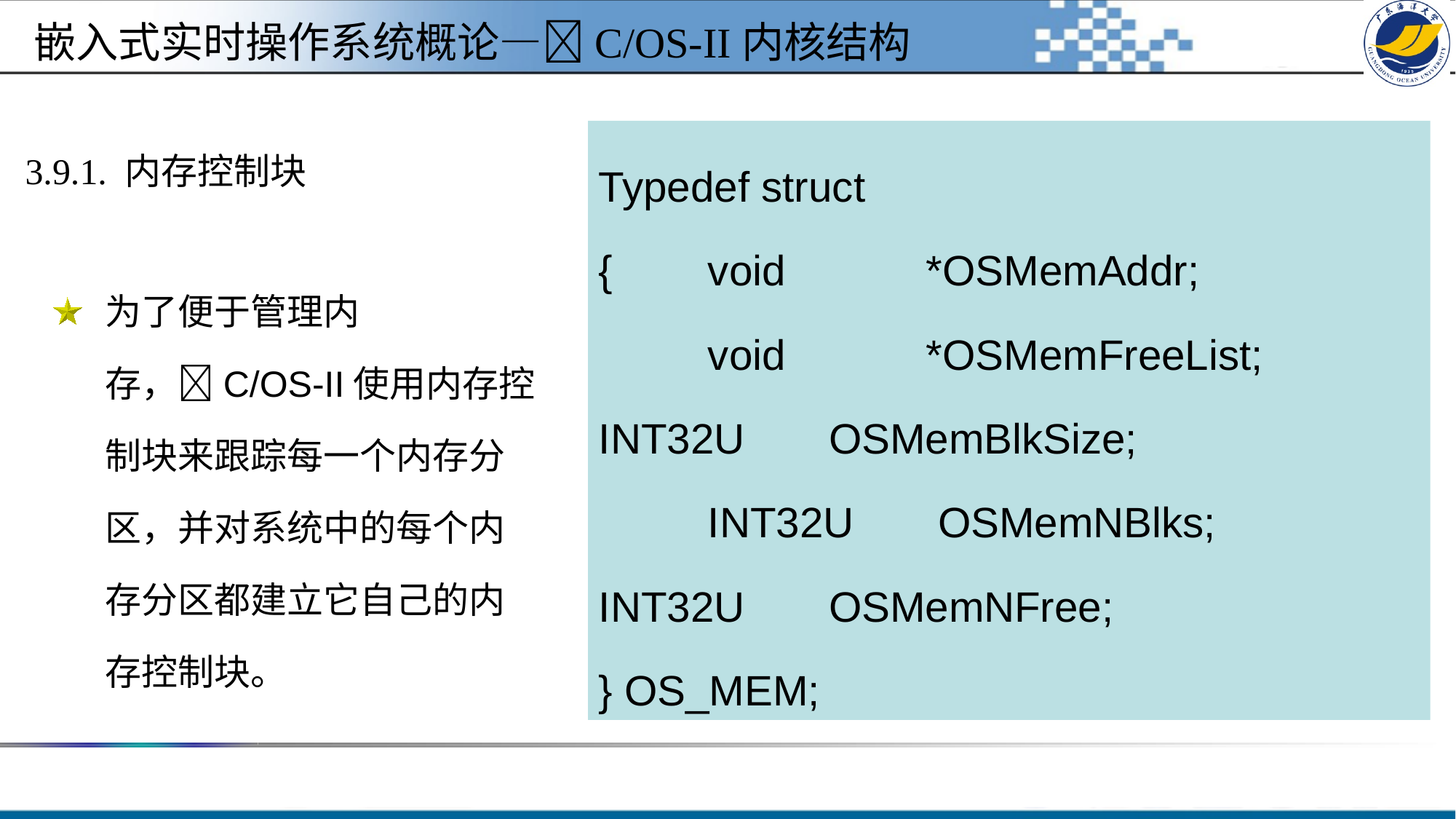

嵌入式实时操作系统概论—μC/OS-II内核结构
Typedef struct
{	void		*OSMemAddr;			void		*OSMemFreeList; 	INT32U	 OSMemBlkSize;
	INT32U	 OSMemNBlks; 		INT32U	 OSMemNFree;
} OS_MEM;
# 3.9.1. 内存控制块
为了便于管理内存，μC/OS-II使用内存控制块来跟踪每一个内存分区，并对系统中的每个内存分区都建立它自己的内存控制块。
86